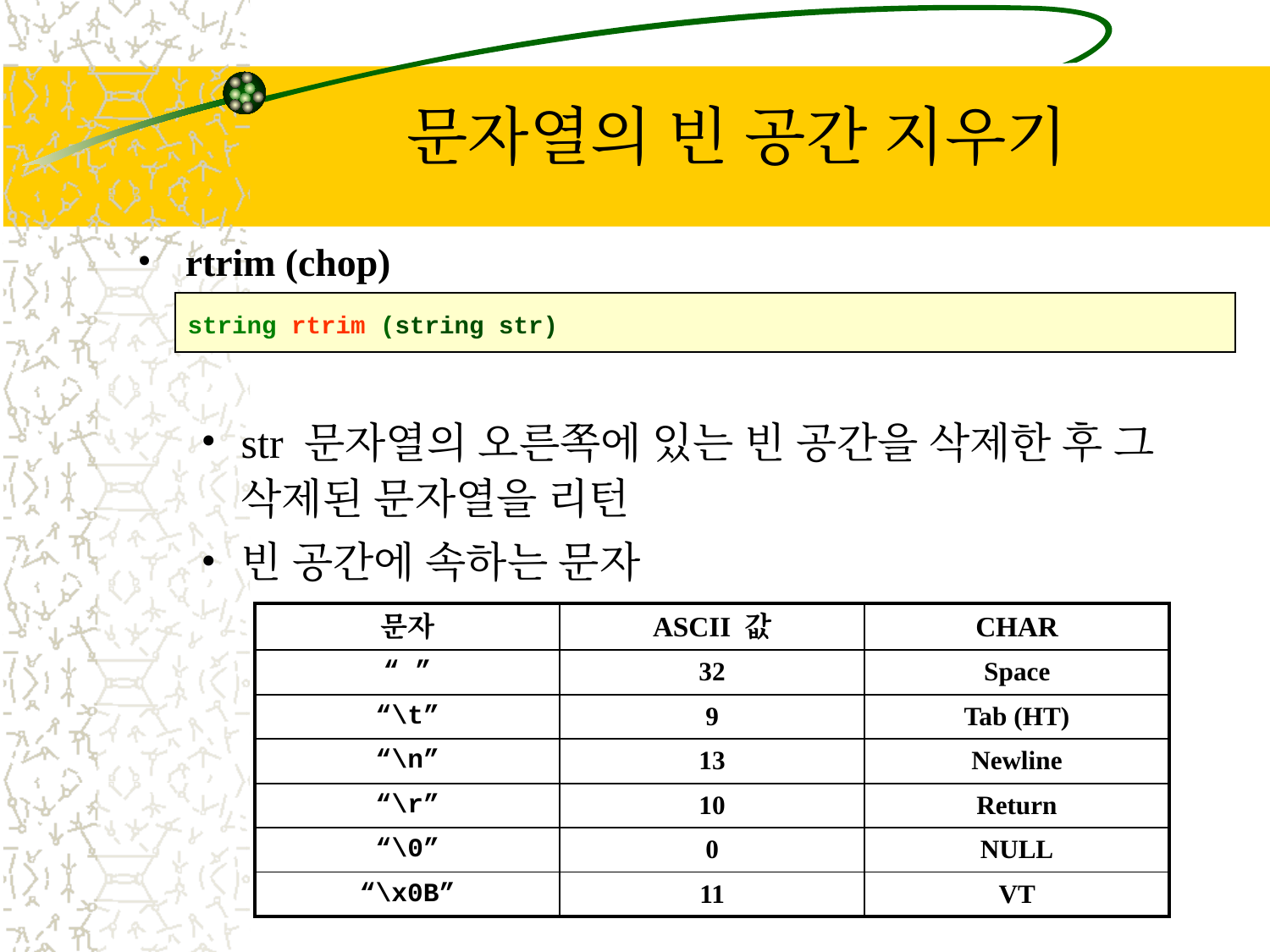

# 문자열의 빈 공간 지우기
rtrim (chop)

str 문자열의 오른쪽에 있는 빈 공간을 삭제한 후 그 삭제된 문자열을 리턴
빈 공간에 속하는 문자

ltrim() : 왼쪽에 있는 빈 공간을 삭제
trim() : 문자열의 왼쪽과 오른쪽에 있는 빈 공간을 삭제
string rtrim (string str)
| 문자 | ASCII 값 | CHAR |
| --- | --- | --- |
| “ ” | 32 | Space |
| “\t” | 9 | Tab (HT) |
| “\n” | 13 | Newline |
| “\r” | 10 | Return |
| “\0” | 0 | NULL |
| “\x0B” | 11 | VT |